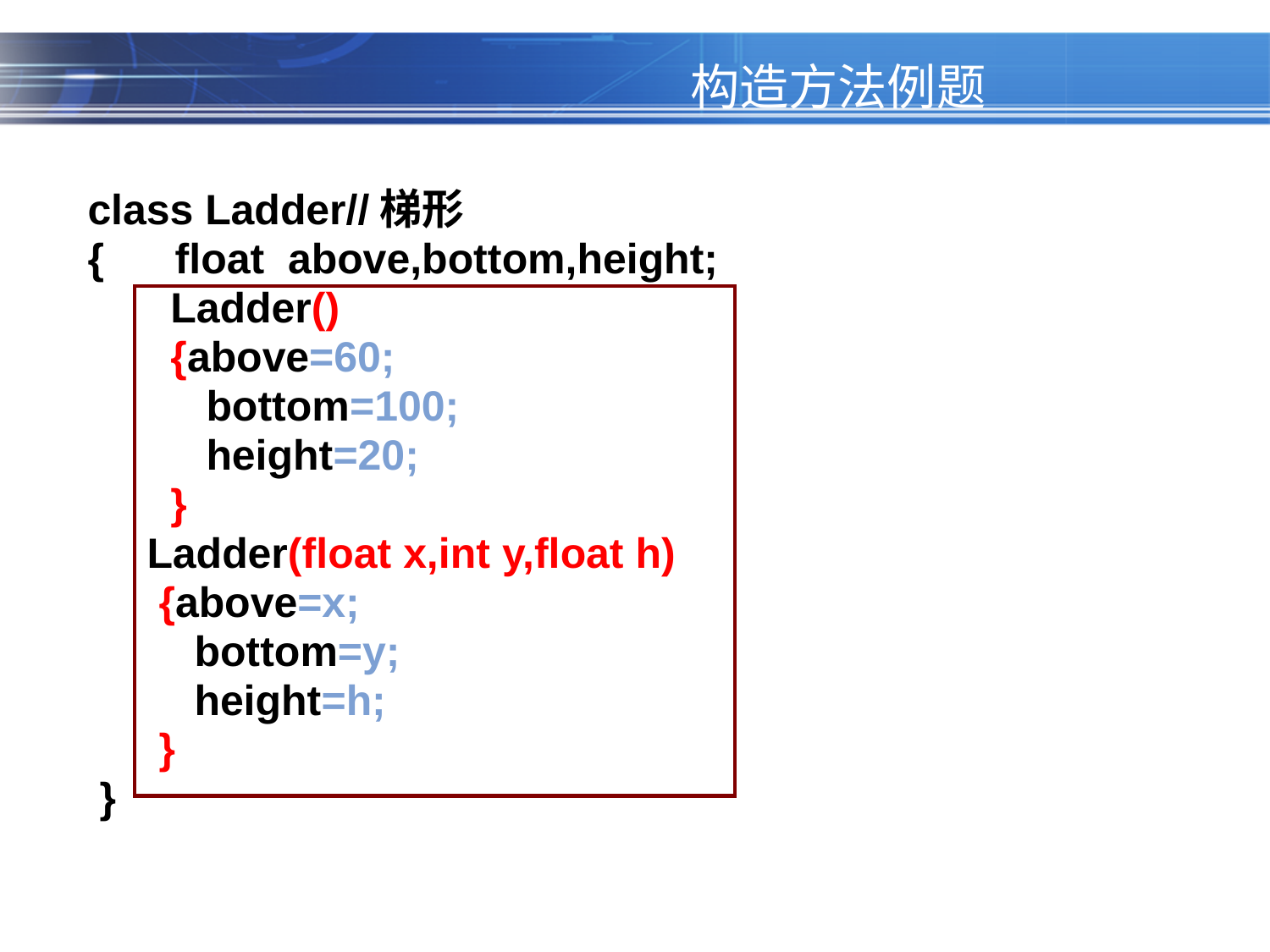

# 构造方法例题
class Ladder//梯形
{      float  above,bottom,height;
       Ladder()
       {above=60;
          bottom=100;
          height=20;
       }
     Ladder(float x,int y,float h)
      {above=x;
         bottom=y;
         height=h;
      }
 }